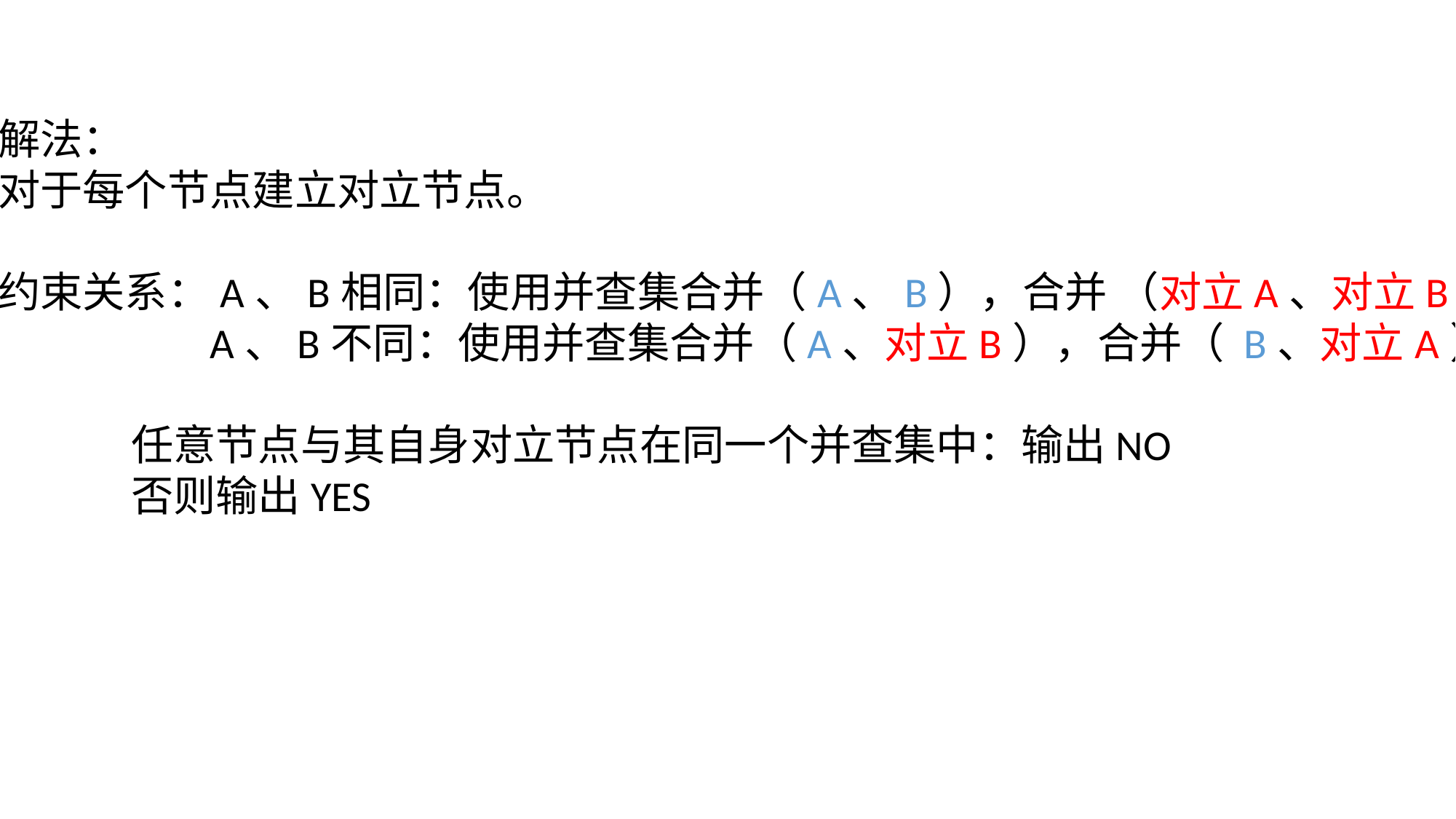

解法：
对于每个节点建立对立节点。

约束关系：A、B相同：使用并查集合并（A、B），合并 （对立A、对立B）
                      A、B不同：使用并查集合并（A、对立B），合并（ B、对立A）

             任意节点与其自身对立节点在同一个并查集中：输出NO
             否则输出YES